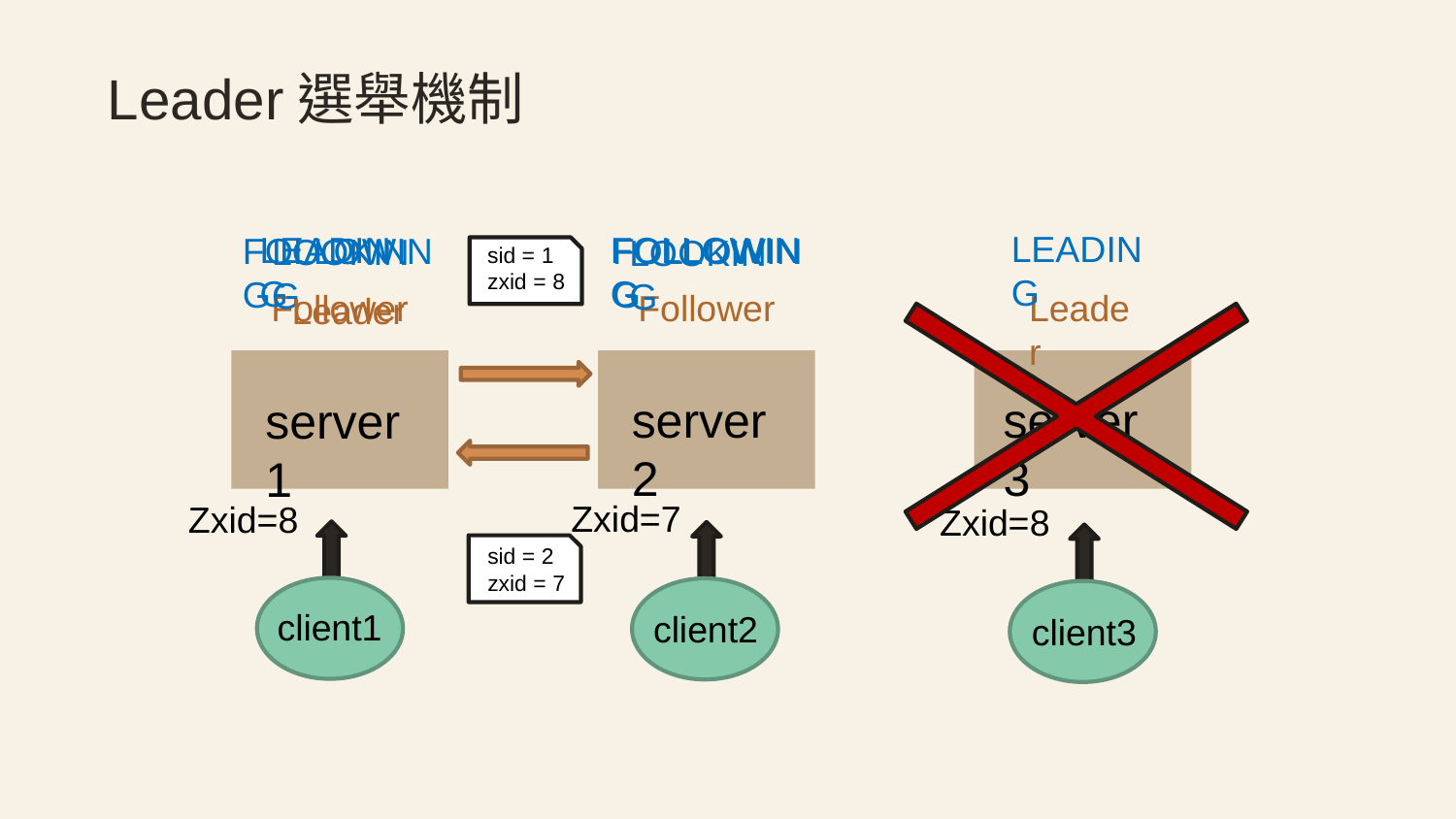

# Leader選舉機制

LEADING
FOLLOWING
LEADING
FOLLOWING
FOLLOWING
LOOKING
LOOKING
sid = 1
zxid = 8

Follower
Leader
Follower
Leader

server1

server3

server2

Zxid=7
Zxid=8
Zxid=8

client1

client2

client3

sid = 2
zxid = 7